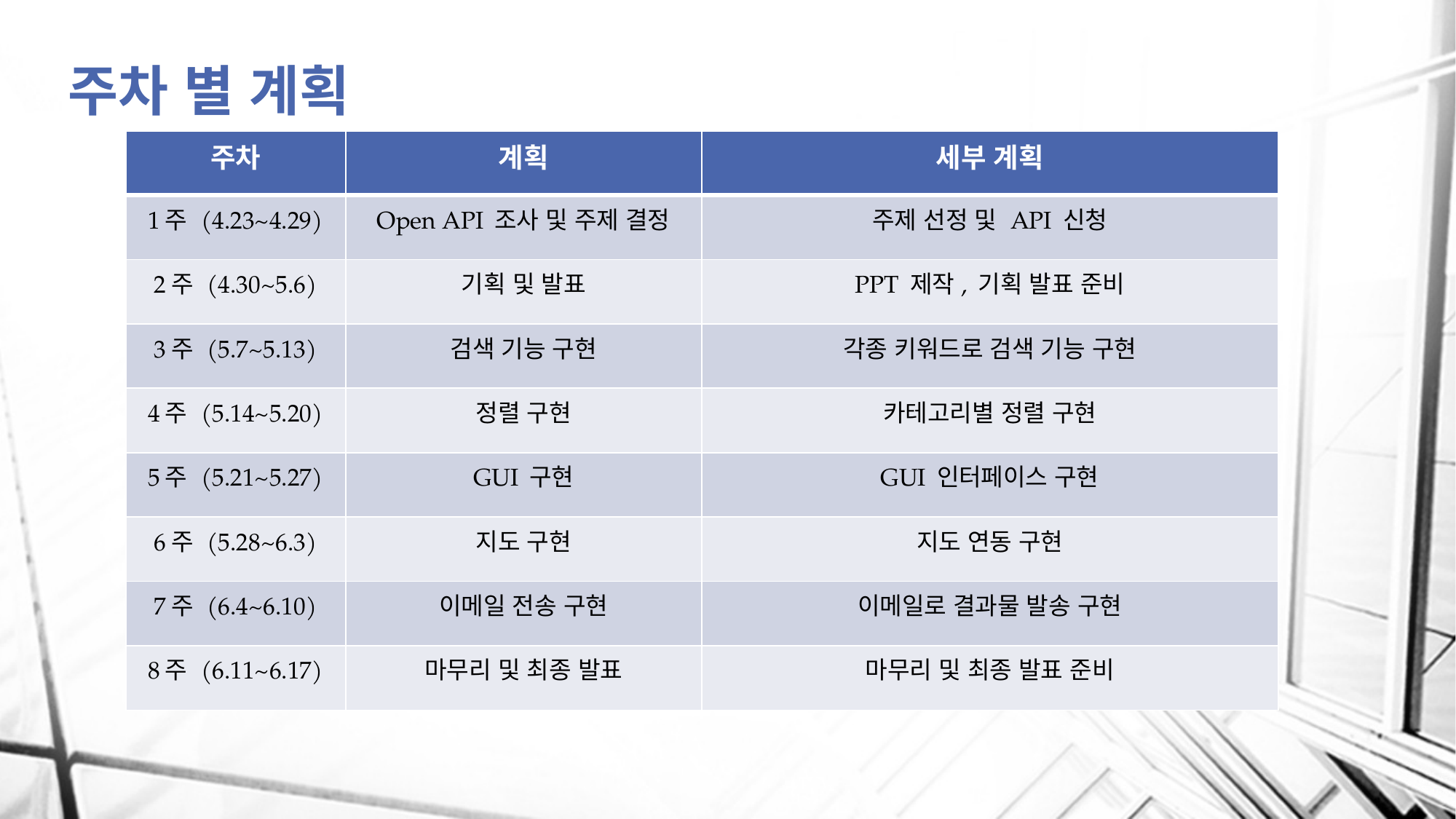

# 주차 별 계획
| 주차 | 계획 | 세부 계획 |
| --- | --- | --- |
| 1주 (4.23~4.29) | Open API 조사 및 주제 결정 | 주제 선정 및 API 신청 |
| 2주 (4.30~5.6) | 기획 및 발표 | PPT 제작, 기획 발표 준비 |
| 3주 (5.7~5.13) | 검색 기능 구현 | 각종 키워드로 검색 기능 구현 |
| 4주 (5.14~5.20) | 정렬 구현 | 카테고리별 정렬 구현 |
| 5주 (5.21~5.27) | GUI 구현 | GUI 인터페이스 구현 |
| 6주 (5.28~6.3) | 지도 구현 | 지도 연동 구현 |
| 7주 (6.4~6.10) | 이메일 전송 구현 | 이메일로 결과물 발송 구현 |
| 8주 (6.11~6.17) | 마무리 및 최종 발표 | 마무리 및 최종 발표 준비 |